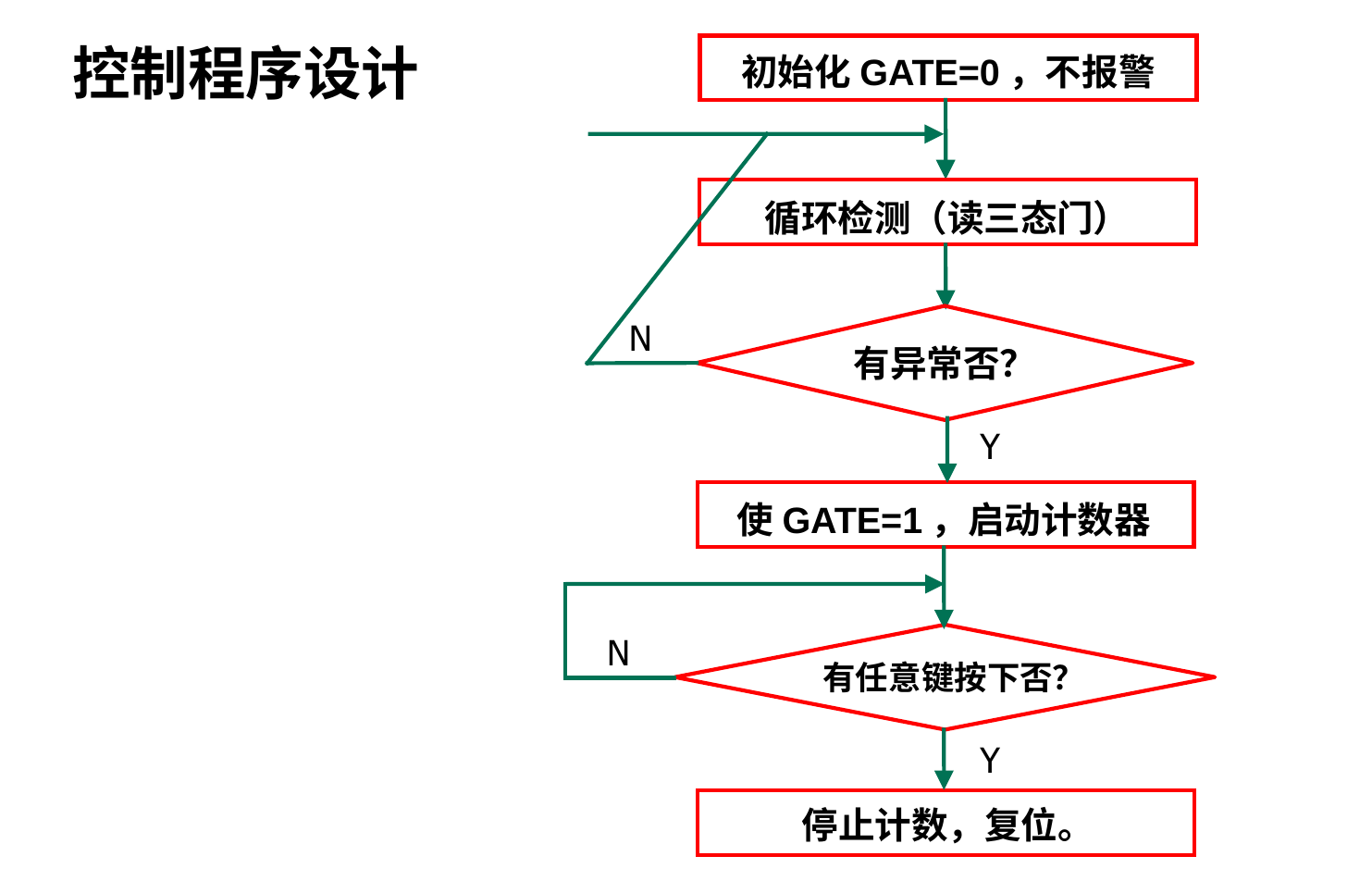

# 控制程序设计

初始化GATE=0，不报警

循环检测（读三态门）

有异常否？
N

Y

使GATE=1，启动计数器

N
有任意键按下否？

Y

停止计数，复位。